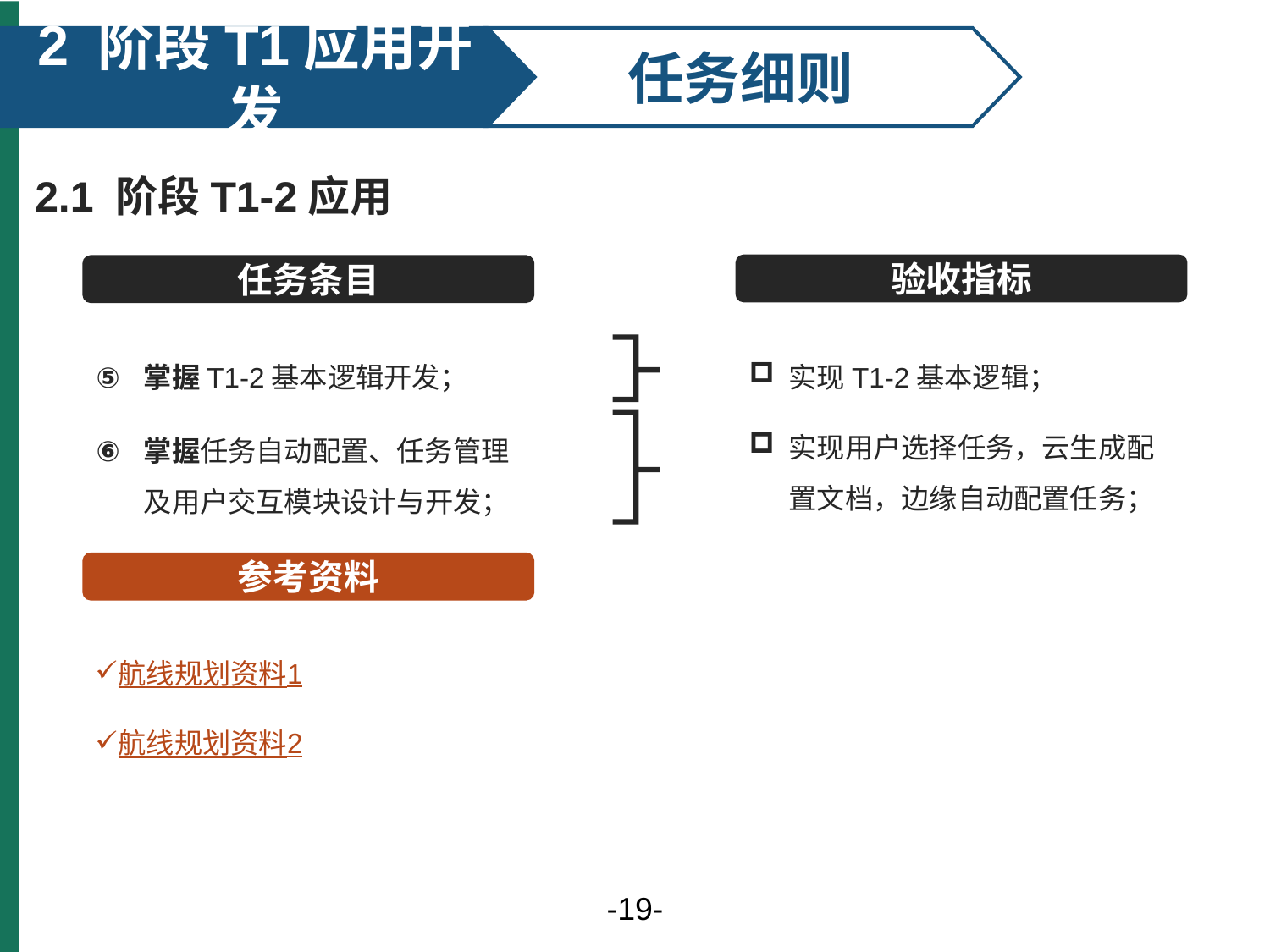

2 阶段T1应用开发
任务细则
2.1 阶段T1-2应用

验收指标
任务条目
实现T1-2基本逻辑；
掌握T1-2基本逻辑开发；

实现用户选择任务，云生成配置文档，边缘自动配置任务；
掌握任务自动配置、任务管理及用户交互模块设计与开发；

参考资料
航线规划资料1
航线规划资料2
-19-